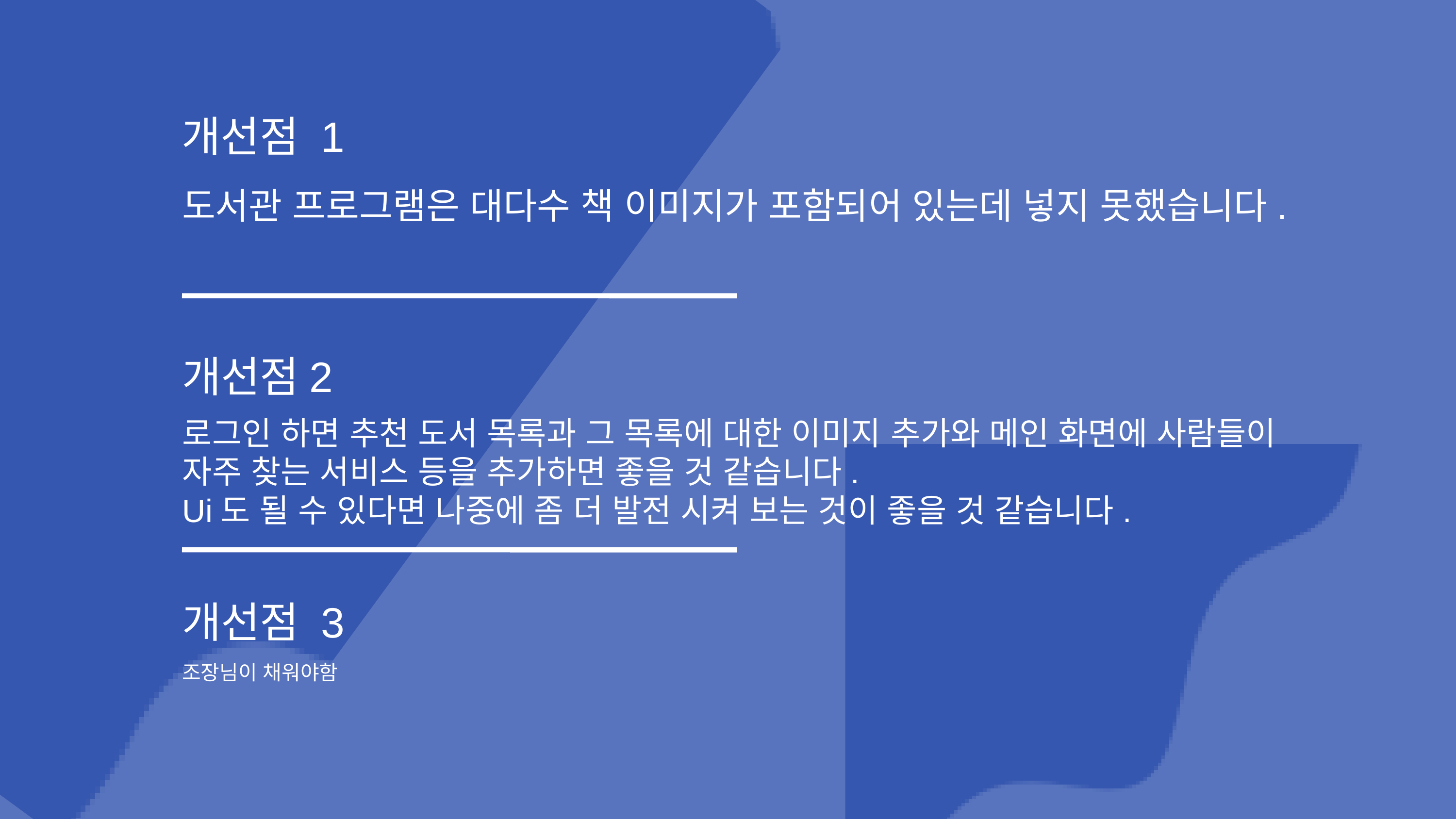

개선점 1
도서관 프로그램은 대다수 책 이미지가 포함되어 있는데 넣지 못했습니다.

개선점2
로그인 하면 추천 도서 목록과 그 목록에 대한 이미지 추가와 메인 화면에 사람들이 자주 찾는 서비스 등을 추가하면 좋을 것 같습니다.
Ui도 될 수 있다면 나중에 좀 더 발전 시켜 보는 것이 좋을 것 같습니다.

개선점 3
조장님이 채워야함